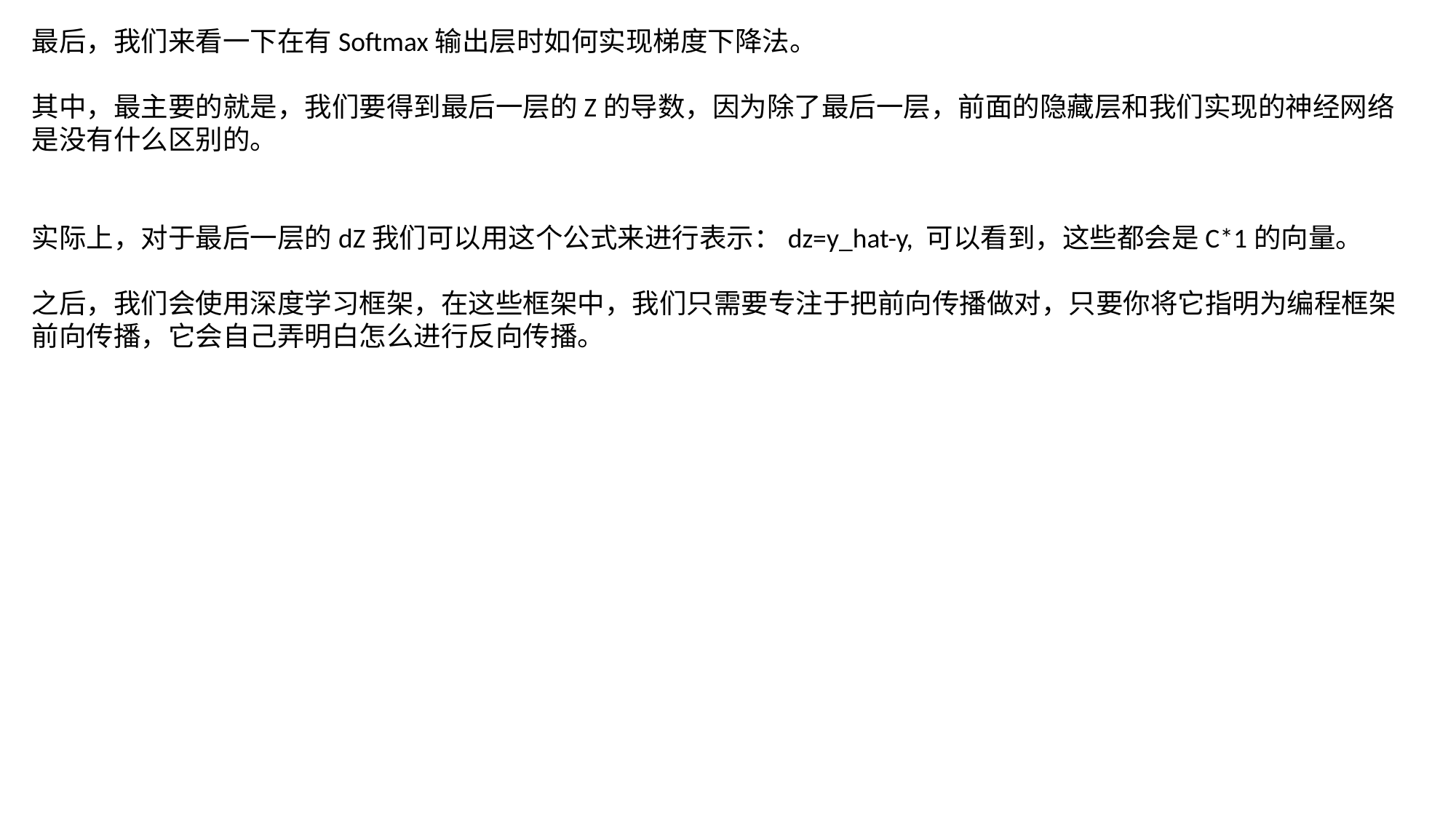

最后，我们来看一下在有Softmax输出层时如何实现梯度下降法。

其中，最主要的就是，我们要得到最后一层的Z的导数，因为除了最后一层，前面的隐藏层和我们实现的神经网络是没有什么区别的。

实际上，对于最后一层的dZ我们可以用这个公式来进行表示：dz=y_hat-y, 可以看到，这些都会是C*1的向量。

之后，我们会使用深度学习框架，在这些框架中，我们只需要专注于把前向传播做对，只要你将它指明为编程框架前向传播，它会自己弄明白怎么进行反向传播。